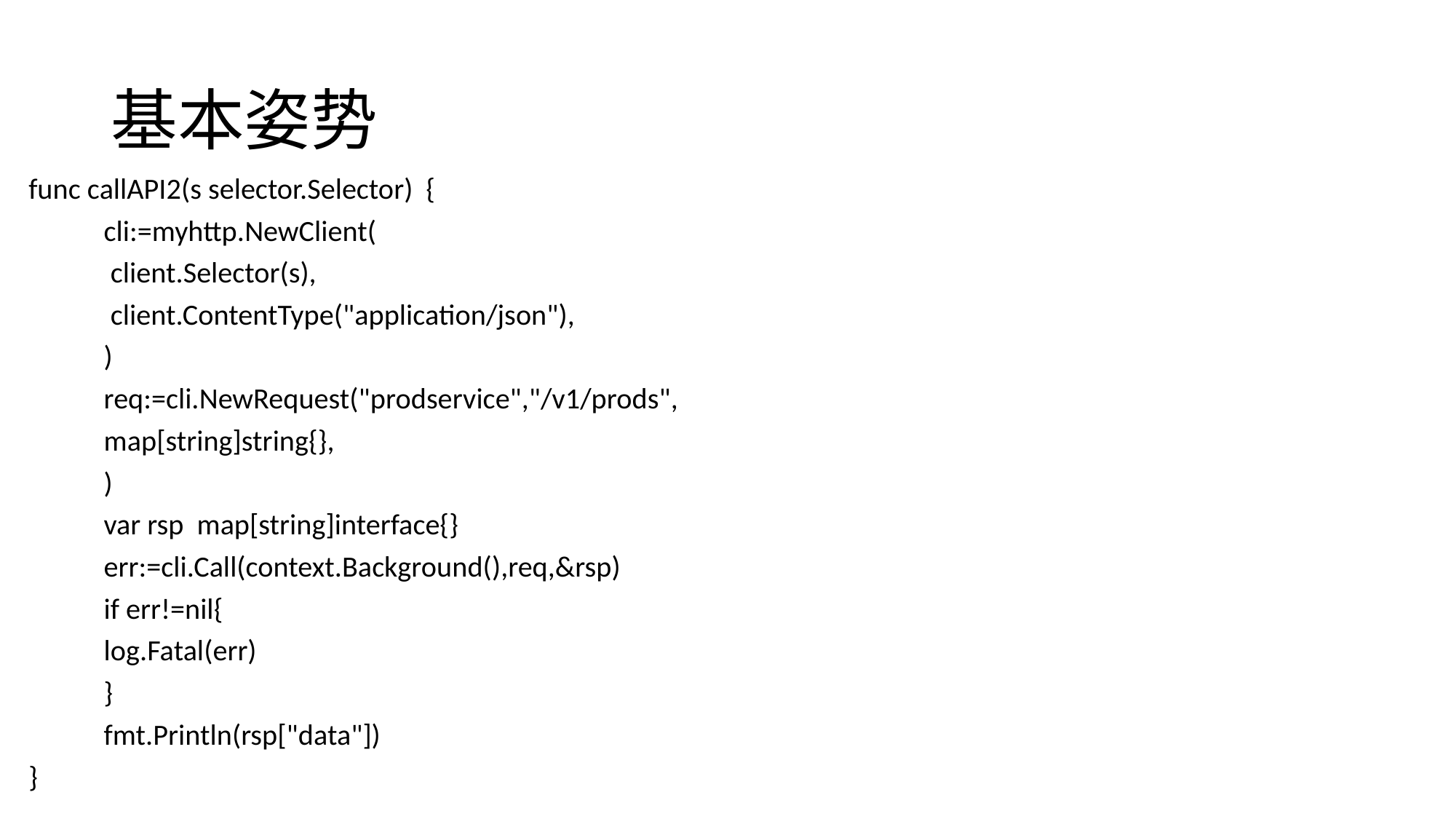

# 基本姿势
func callAPI2(s selector.Selector)  {
	cli:=myhttp.NewClient(
		 client.Selector(s),
		 client.ContentType("application/json"),
		)
	req:=cli.NewRequest("prodservice","/v1/prods",
		map[string]string{},
	)
	var rsp  map[string]interface{}
	err:=cli.Call(context.Background(),req,&rsp)
	if err!=nil{
		log.Fatal(err)
	}
	fmt.Println(rsp["data"])
}